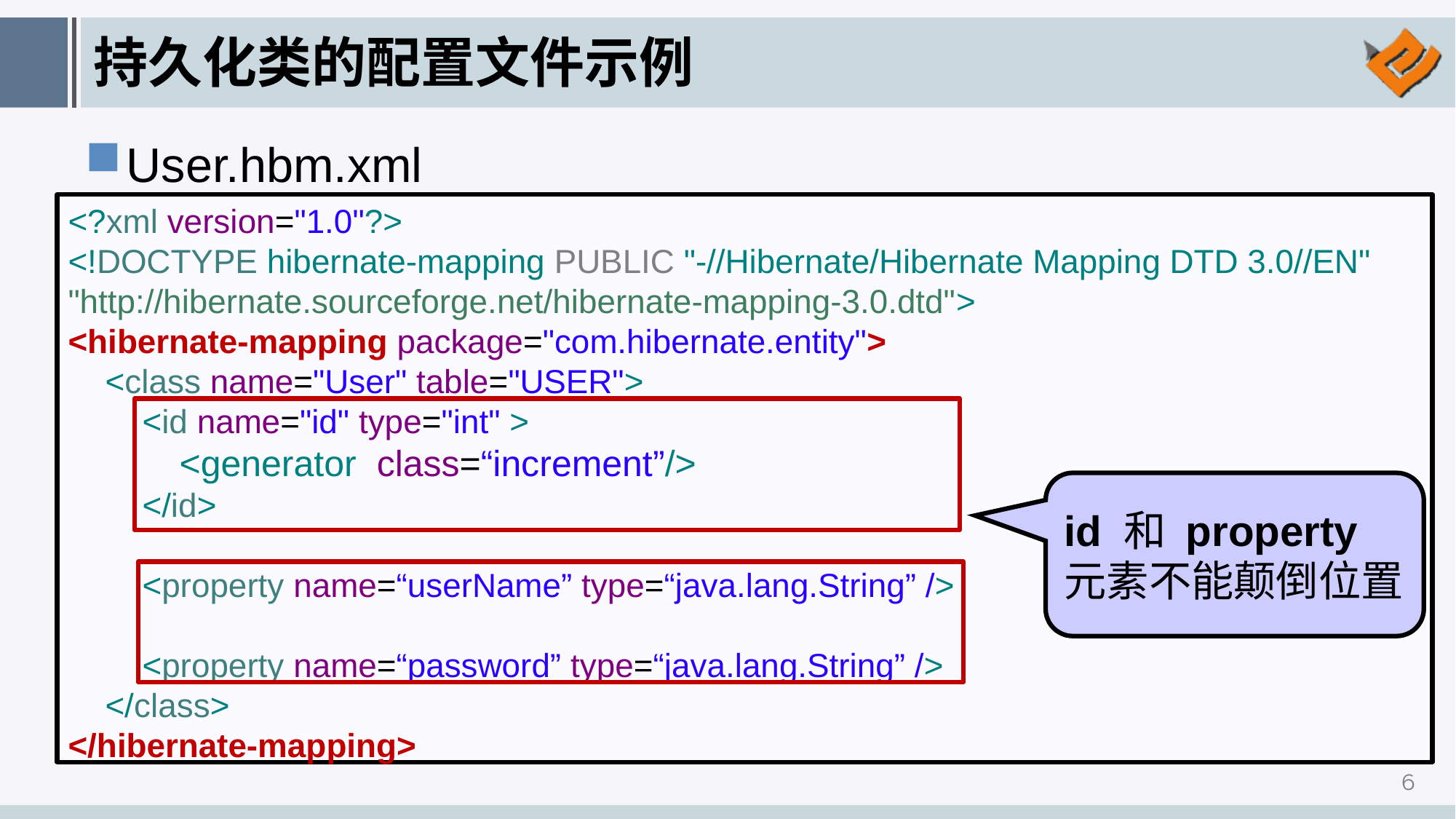

# 持久化类的配置文件示例
User.hbm.xml

<?xml version="1.0"?>
<!DOCTYPE hibernate-mapping PUBLIC "-//Hibernate/Hibernate Mapping DTD 3.0//EN"
"http://hibernate.sourceforge.net/hibernate-mapping-3.0.dtd">
<hibernate-mapping package="com.hibernate.entity">
    <class name="User" table="USER">
        <id name="id" type="int" >
            <generator  class=“increment”/>
        </id>

        <property name=“userName” type=“java.lang.String” />

        <property name=“password” type=“java.lang.String” />
    </class>
</hibernate-mapping>

id 和 property
元素不能颠倒位置